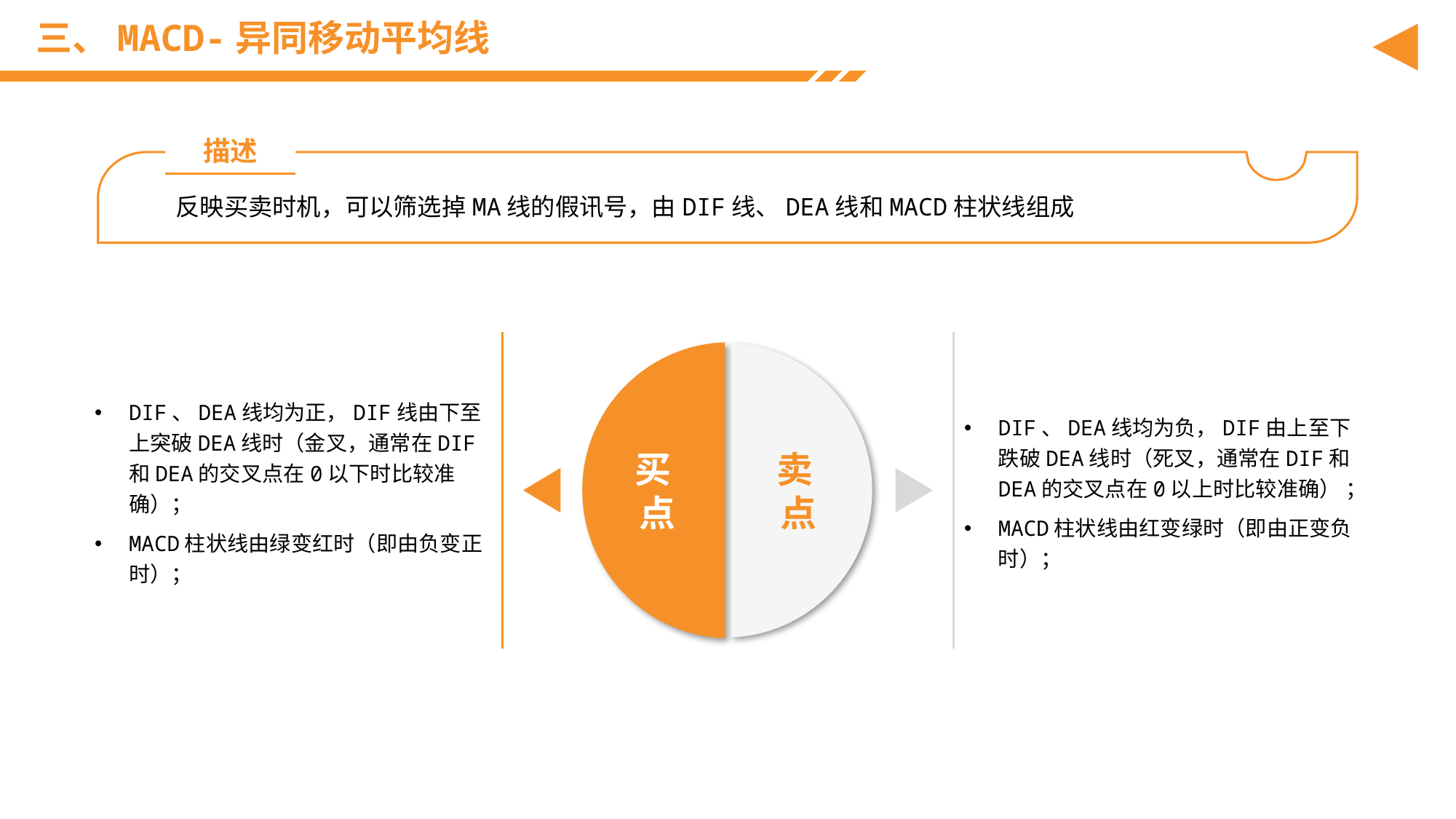

# 三、MACD-异同移动平均线

描述

反映买卖时机，可以筛选掉MA线的假讯号，由DIF线、DEA线和MACD柱状线组成
DIF、DEA线均为正，DIF线由下至上突破DEA线时（金叉，通常在DIF和DEA的交叉点在0以下时比较准确）；
MACD柱状线由绿变红时（即由负变正时）；
DIF、DEA线均为负，DIF由上至下跌破DEA线时（死叉，通常在DIF和DEA的交叉点在0以上时比较准确） ；
MACD柱状线由红变绿时（即由正变负时）；

买
点
卖
点